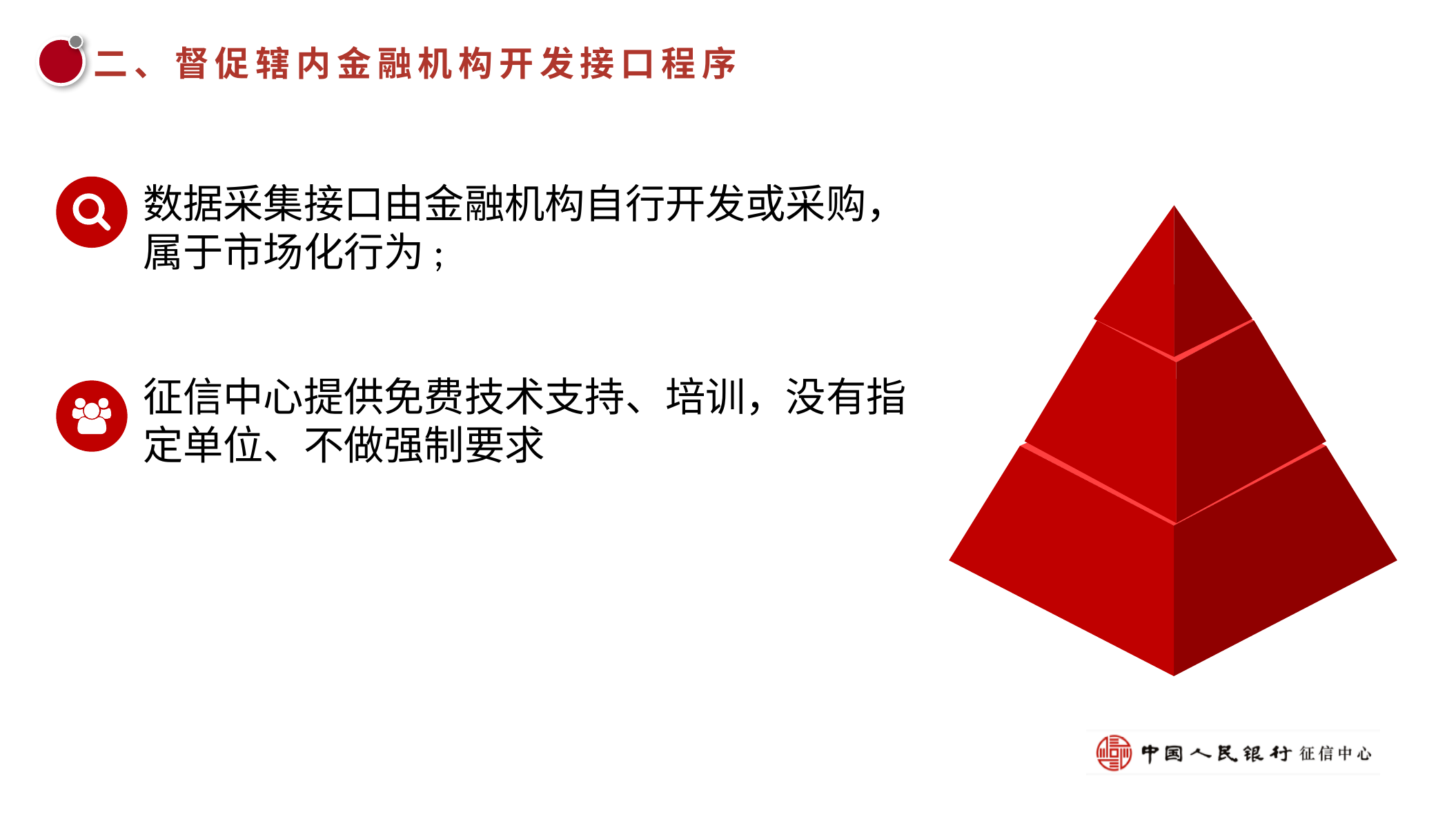

二、督促辖内金融机构开发接口程序

数据采集接口由金融机构自行开发或采购，属于市场化行为;

征信中心提供免费技术支持、培训，没有指定单位、不做强制要求